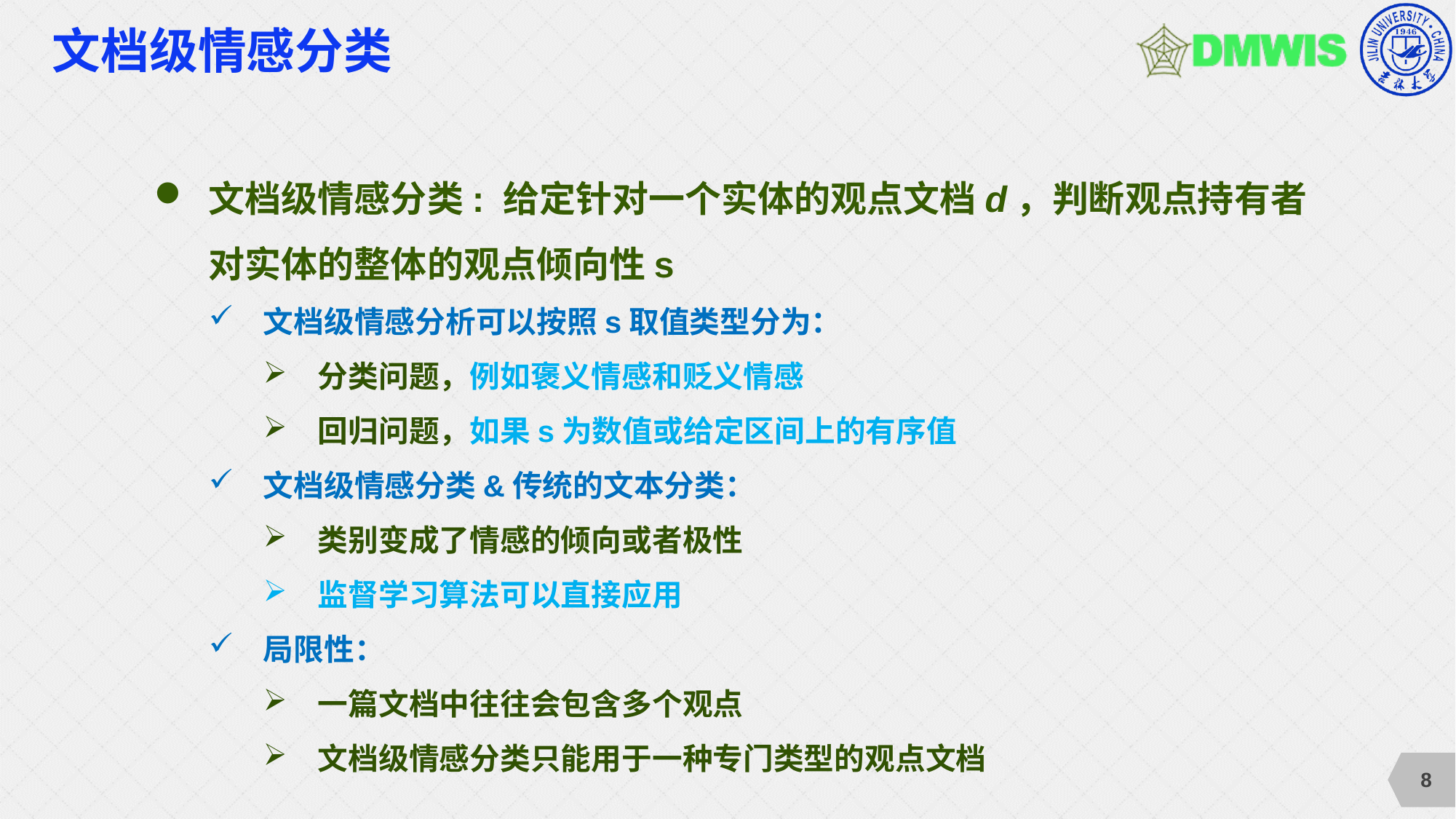

# 文档级情感分类

文档级情感分类: 给定针对一个实体的观点文档d，判断观点持有者对实体的整体的观点倾向性s
文档级情感分析可以按照s取值类型分为：
分类问题，例如褒义情感和贬义情感
回归问题，如果s为数值或给定区间上的有序值
文档级情感分类&传统的文本分类：
类别变成了情感的倾向或者极性
监督学习算法可以直接应用
局限性：
一篇文档中往往会包含多个观点
文档级情感分类只能用于一种专门类型的观点文档
8